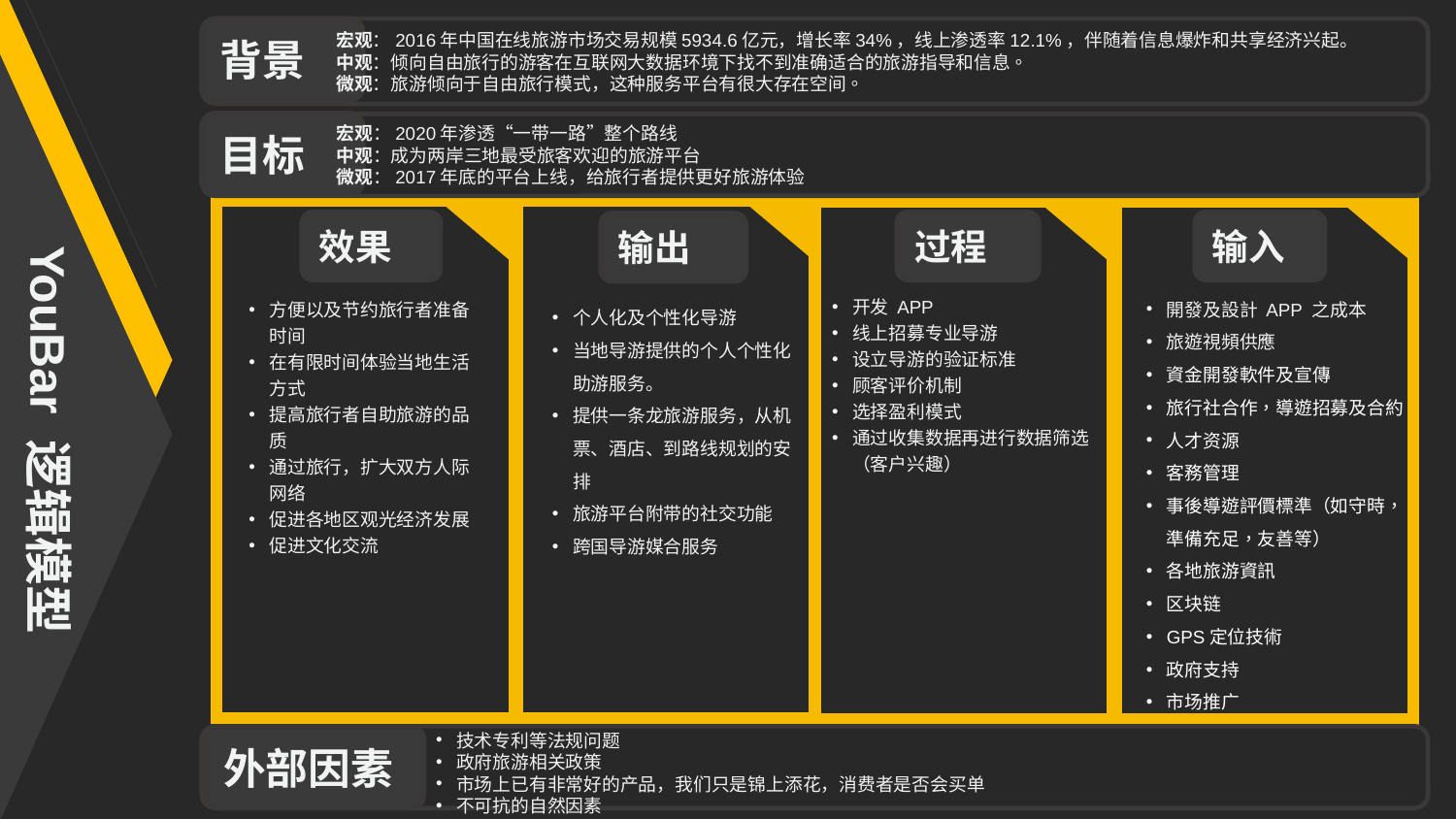

背景

宏观：2016年中国在线旅游市场交易规模5934.6亿元，增长率34%，线上渗透率12.1%，伴随着信息爆炸和共享经济兴起。
中观：倾向自由旅行的游客在互联网大数据环境下找不到准确适合的旅游指导和信息。
微观：旅游倾向于自由旅行模式，这种服务平台有很大存在空间。
目标

宏观：2020年渗透“一带一路”整个路线
中观：成为两岸三地最受旅客欢迎的旅游平台
微观：2017年底的平台上线，给旅行者提供更好旅游体验
 YouBar 逻辑模型

效果
过程
输入
输出
開發及設計 APP 之成本
旅遊視頻供應
資金開發軟件及宣傳
旅行社合作，導遊招募及合約
人才资源
客務管理
事後導遊評價標準（如守時，準備充足，友善等）
各地旅游資訊
区块链
GPS定位技術
政府支持
市场推广

开发 APP
线上招募专业导游
设立导游的验证标准
顾客评价机制
选择盈利模式
通过收集数据再进行数据筛选（客户兴趣）

方便以及节约旅行者准备时间
在有限时间体验当地生活方式
提高旅行者自助旅游的品质
通过旅行，扩大双方人际网络
促进各地区观光经济发展
促进文化交流

个人化及个性化导游
当地导游提供的个人个性化助游服务。
提供一条龙旅游服务，从机票、酒店、到路线规划的安排
旅游平台附带的社交功能
跨国导游媒合服务

技术专利等法规问题
政府旅游相关政策
市场上已有非常好的产品，我们只是锦上添花，消费者是否会买单
不可抗的自然因素

外部因素